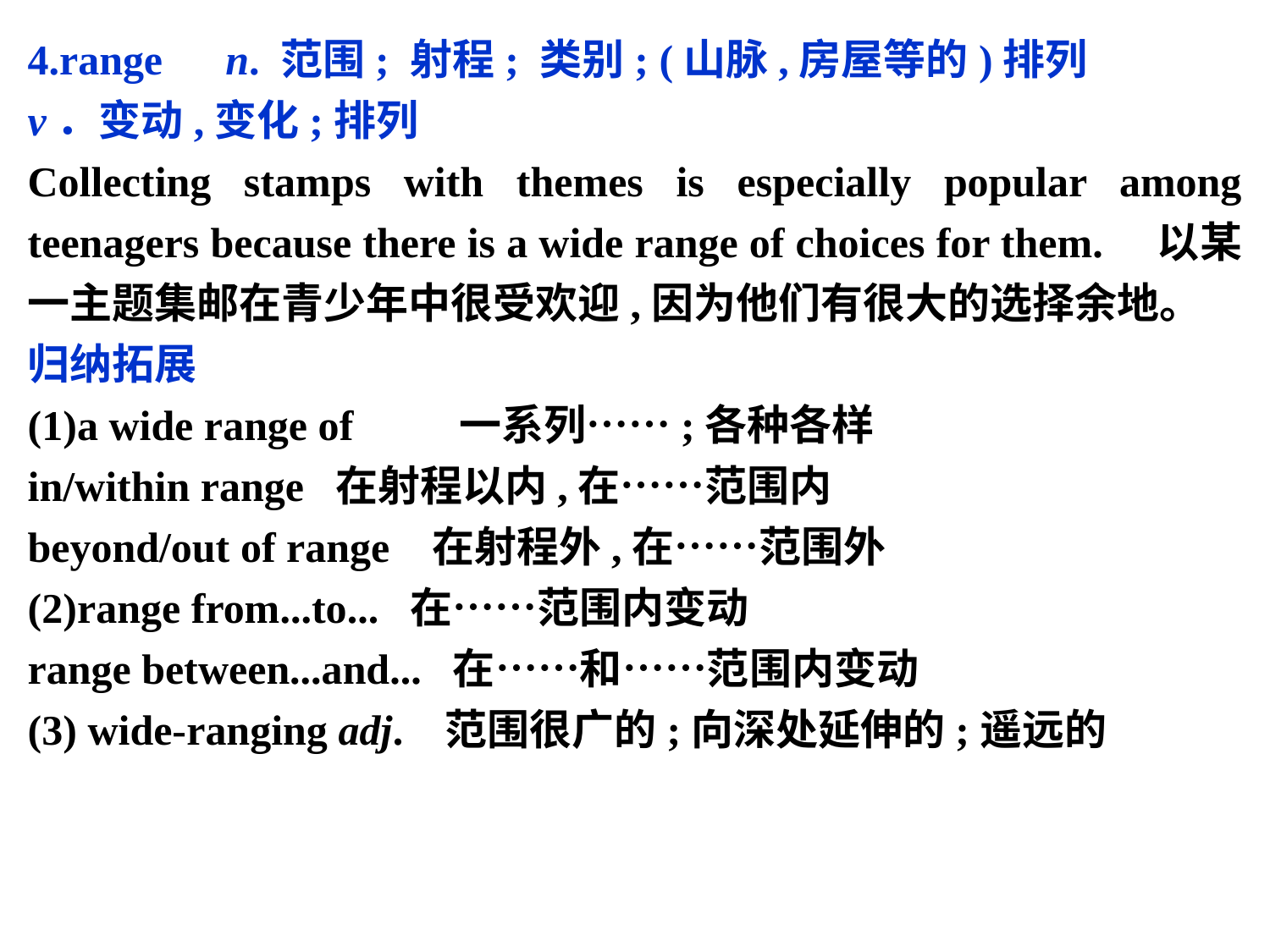

4.range　n. 范围; 射程; 类别; (山脉,房屋等的)排列
v．变动,变化;排列
Collecting stamps with themes is especially popular among teenagers because there is a wide range of choices for them.　以某一主题集邮在青少年中很受欢迎,因为他们有很大的选择余地。
归纳拓展
(1)a wide range of　　 一系列……;各种各样
in/within range  在射程以内,在……范围内
beyond/out of range   在射程外,在……范围外
(2)range from...to...  在……范围内变动
range between...and...  在……和……范围内变动
(3) wide-ranging adj.   范围很广的;向深处延伸的;遥远的